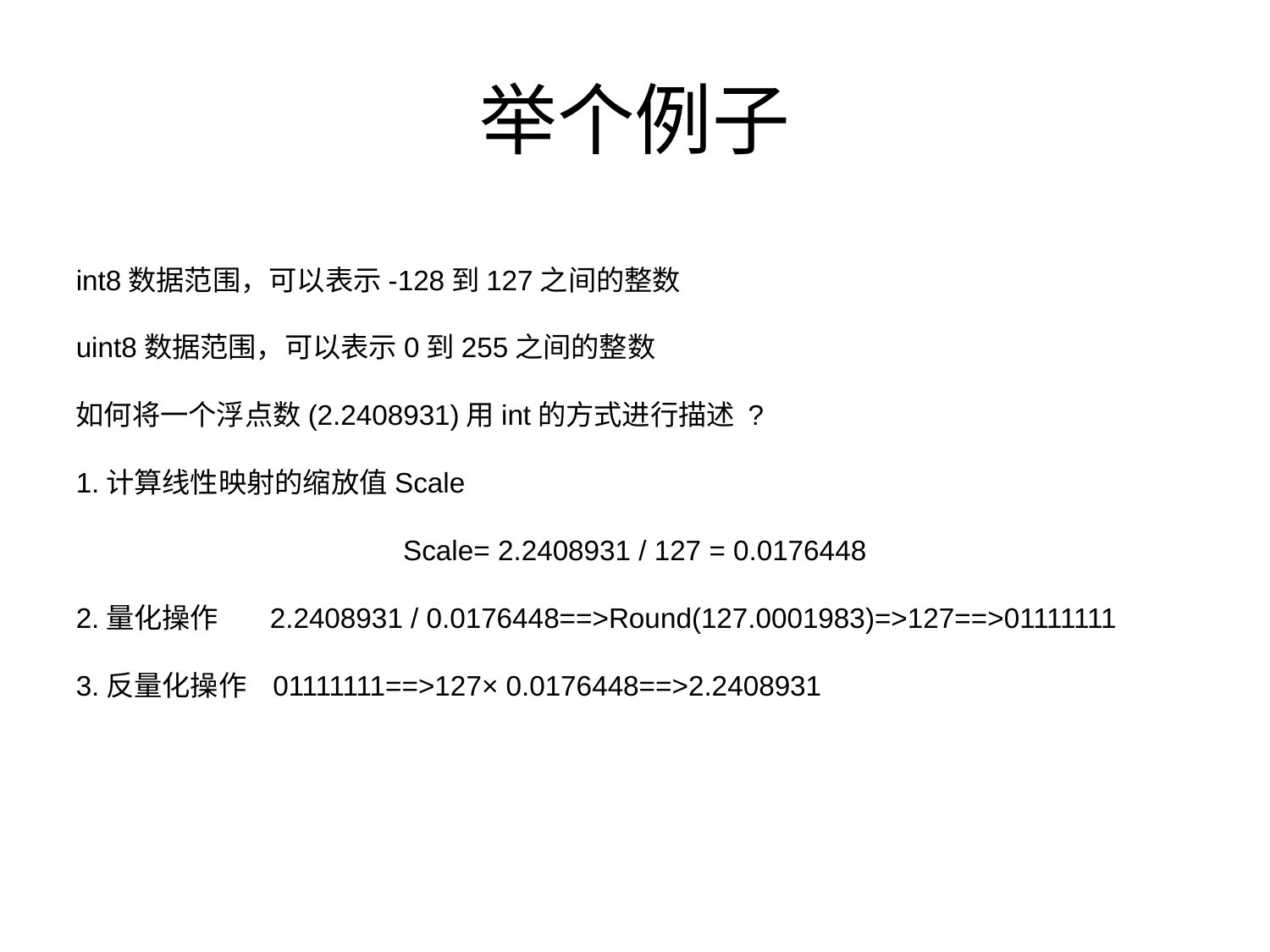

# 举个例子
int8数据范围，可以表示-128到127之间的整数
uint8数据范围，可以表示0到255之间的整数
如何将一个浮点数(2.2408931)用int的方式进行描述 ?
1.计算线性映射的缩放值Scale
Scale= 2.2408931 / 127 = 0.0176448
2.量化操作       2.2408931 / 0.0176448==>Round(127.0001983)=>127==>01111111
3.反量化操作   01111111==>127× 0.0176448==>2.2408931